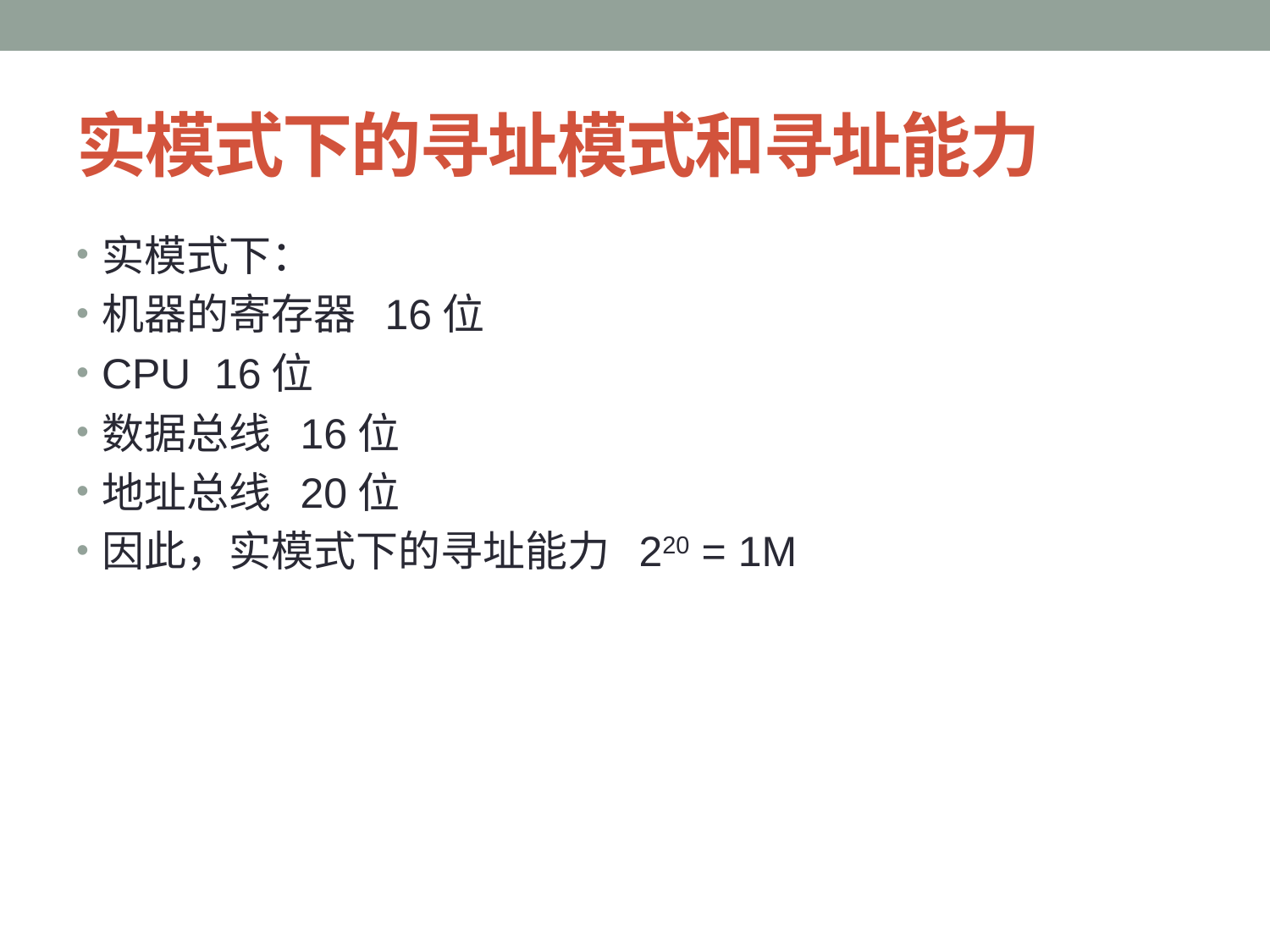

# 实模式下的寻址模式和寻址能力
实模式下：
机器的寄存器  16位
CPU  16位
数据总线  16位
地址总线  20位
因此，实模式下的寻址能力  220 = 1M